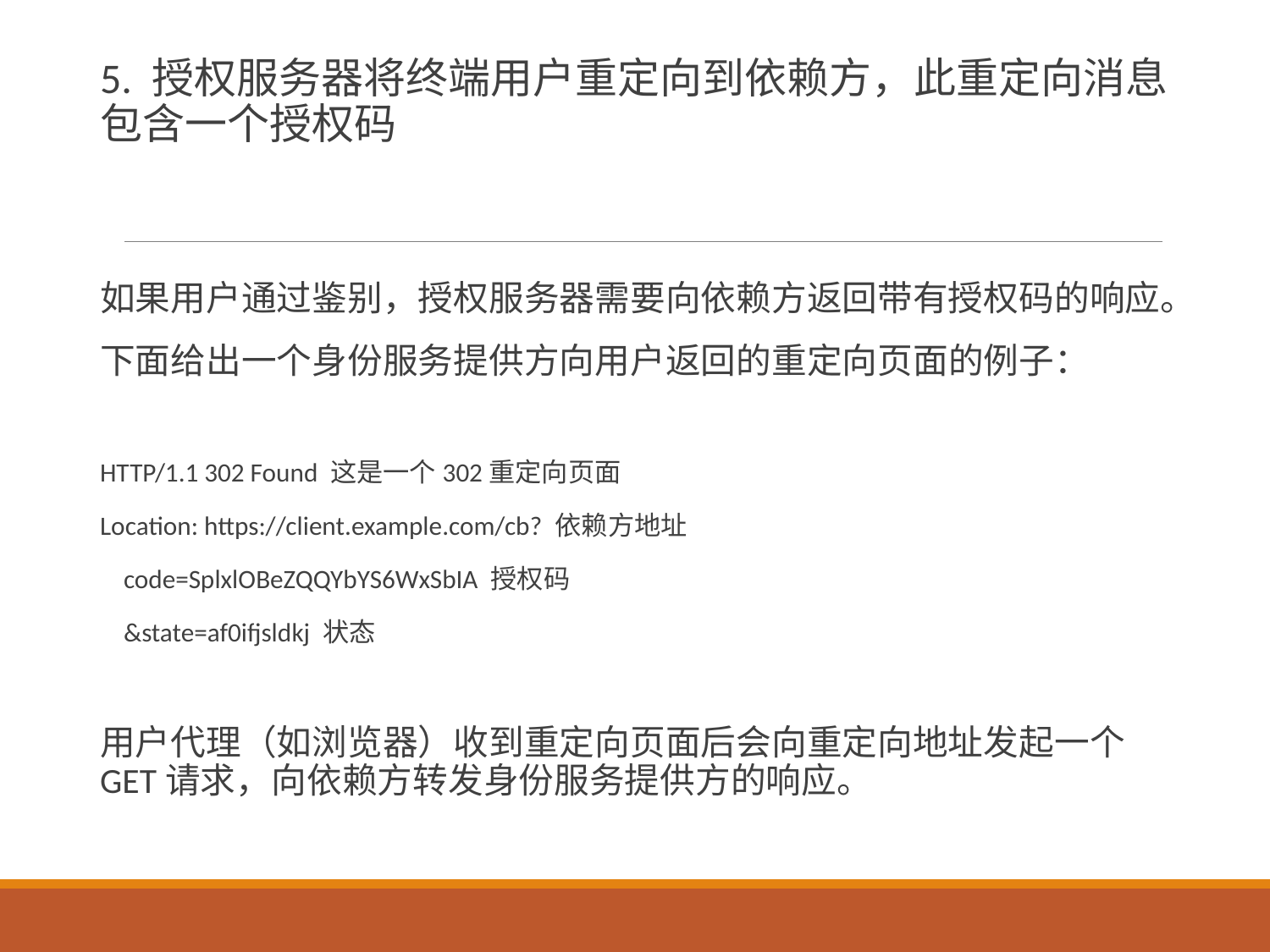

# 5. 授权服务器将终端用户重定向到依赖方，此重定向消息包含一个授权码

如果用户通过鉴别，授权服务器需要向依赖方返回带有授权码的响应。
下面给出一个身份服务提供方向用户返回的重定向页面的例子：

HTTP/1.1 302 Found 这是一个302重定向页面
Location: https://client.example.com/cb? 依赖方地址
    code=SplxlOBeZQQYbYS6WxSbIA 授权码
    &state=af0ifjsldkj 状态

用户代理（如浏览器）收到重定向页面后会向重定向地址发起一个GET请求，向依赖方转发身份服务提供方的响应。